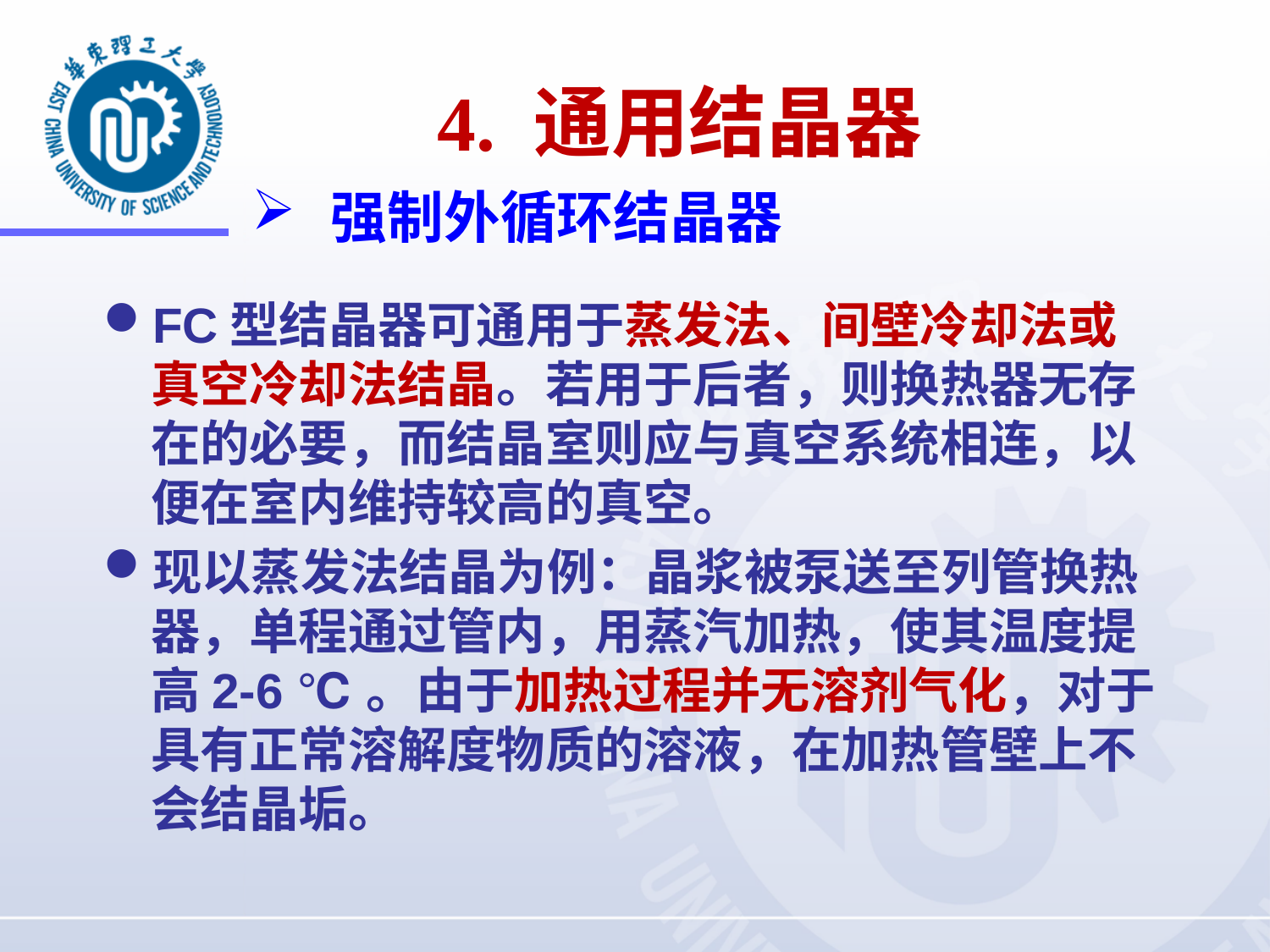

4. 通用结晶器
强制外循环结晶器
FC型结晶器可通用于蒸发法、间壁冷却法或真空冷却法结晶。若用于后者，则换热器无存在的必要，而结晶室则应与真空系统相连，以便在室内维持较高的真空。
现以蒸发法结晶为例：晶浆被泵送至列管换热器，单程通过管内，用蒸汽加热，使其温度提高2-6 ℃。由于加热过程并无溶剂气化，对于具有正常溶解度物质的溶液，在加热管壁上不会结晶垢。